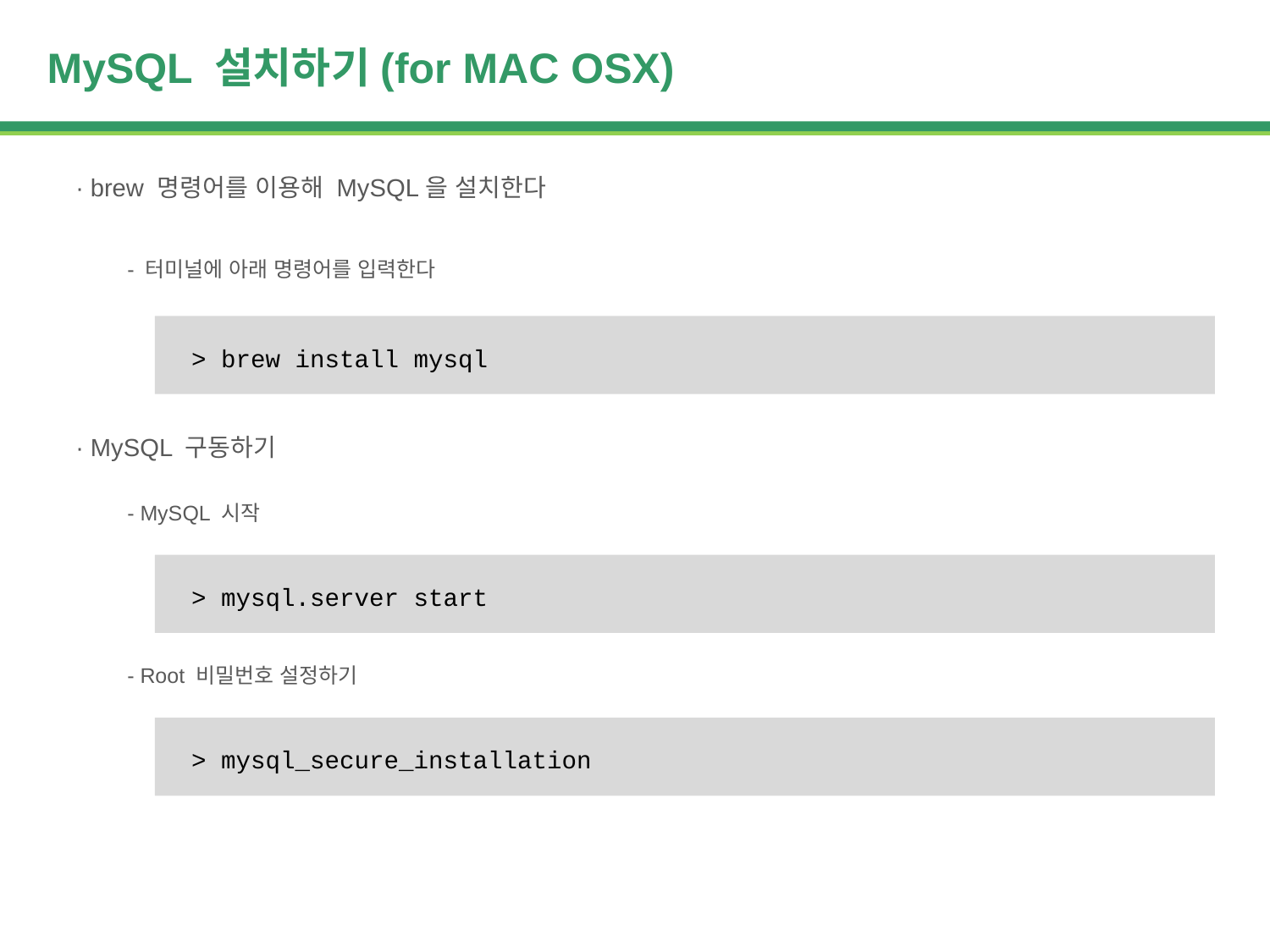

MySQL 설치하기(for MAC OSX)

∙ brew 명령어를 이용해 MySQL을 설치한다
- 터미널에 아래 명령어를 입력한다

> brew install mysql
∙ MySQL 구동하기
- MySQL 시작

> mysql.server start
- Root 비밀번호 설정하기

> mysql_secure_installation